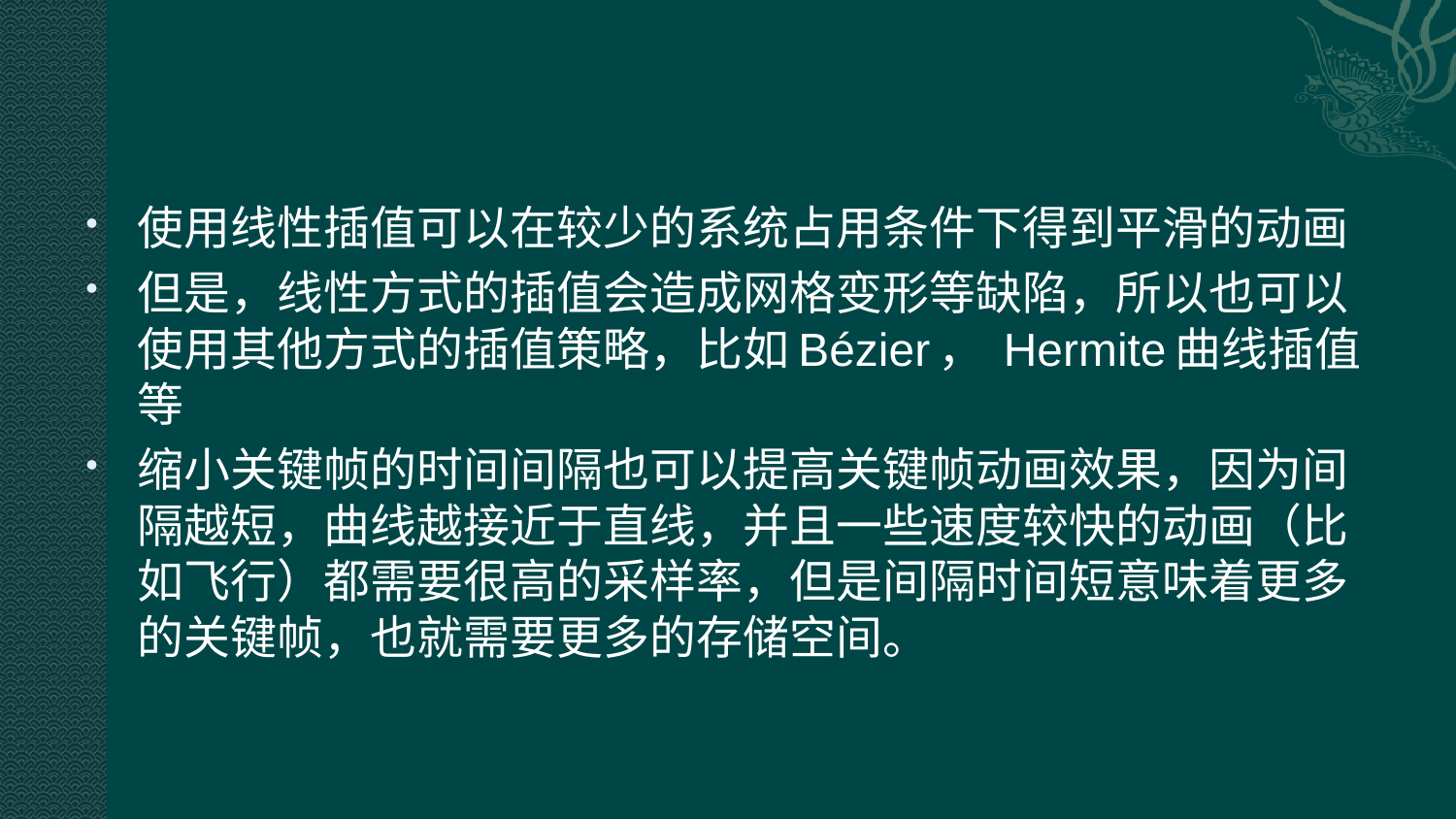

#
使用线性插值可以在较少的系统占用条件下得到平滑的动画
但是，线性方式的插值会造成网格变形等缺陷，所以也可以使用其他方式的插值策略，比如Bézier， Hermite曲线插值等
缩小关键帧的时间间隔也可以提高关键帧动画效果，因为间隔越短，曲线越接近于直线，并且一些速度较快的动画（比如飞行）都需要很高的采样率，但是间隔时间短意味着更多的关键帧，也就需要更多的存储空间。